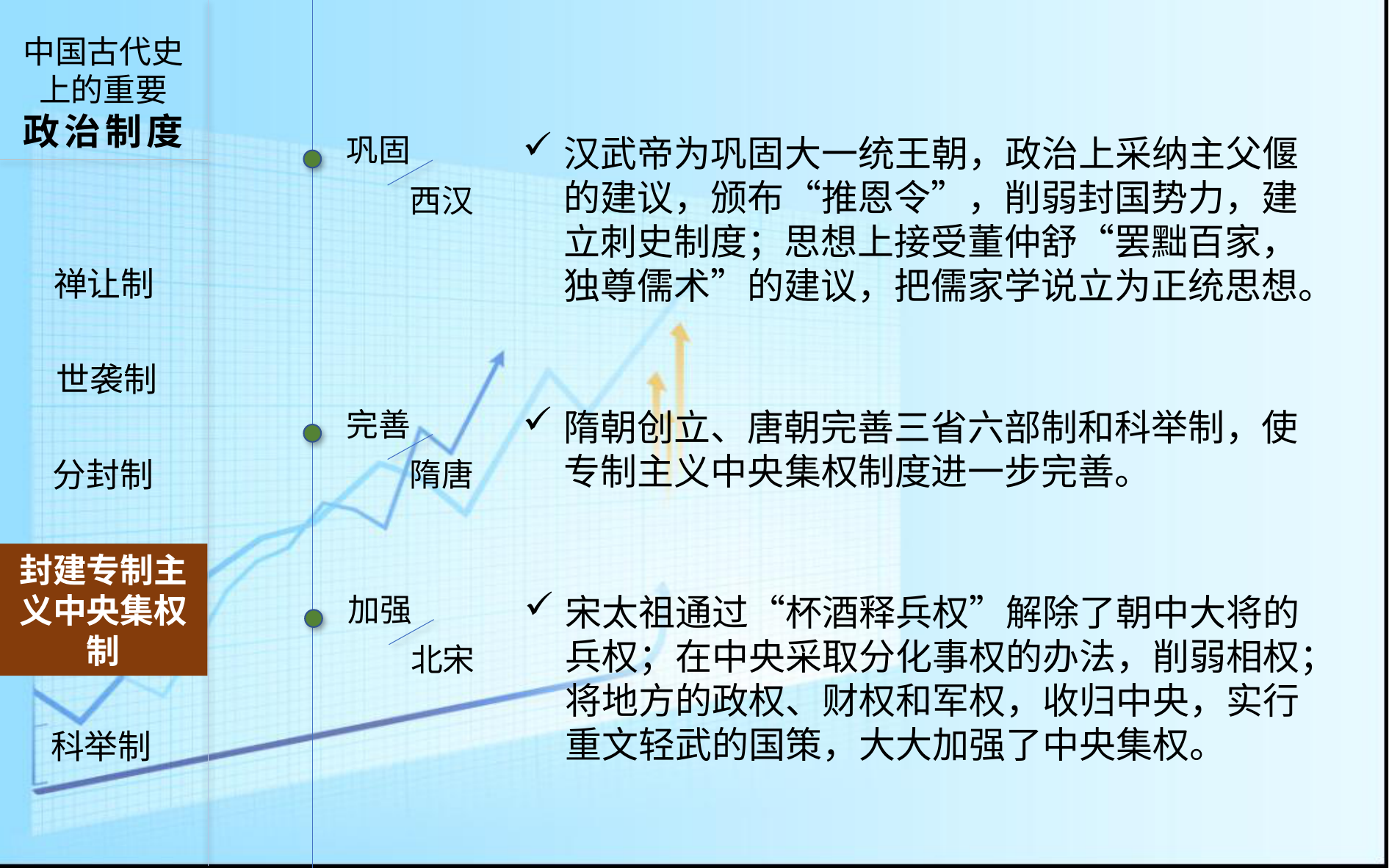

中国古代史上的重要
政治制度
巩固
西汉
汉武帝为巩固大一统王朝，政治上采纳主父偃的建议，颁布“推恩令”，削弱封国势力，建立刺史制度；思想上接受董仲舒“罢黜百家，独尊儒术”的建议，把儒家学说立为正统思想。

禅让制
世袭制
完善
隋唐
隋朝创立、唐朝完善三省六部制和科举制，使专制主义中央集权制度进一步完善。

分封制
封建专制主义中央集权制
加强
北宋
宋太祖通过“杯酒释兵权”解除了朝中大将的兵权；在中央采取分化事权的办法，削弱相权；将地方的政权、财权和军权，收归中央，实行重文轻武的国策，大大加强了中央集权。

科举制